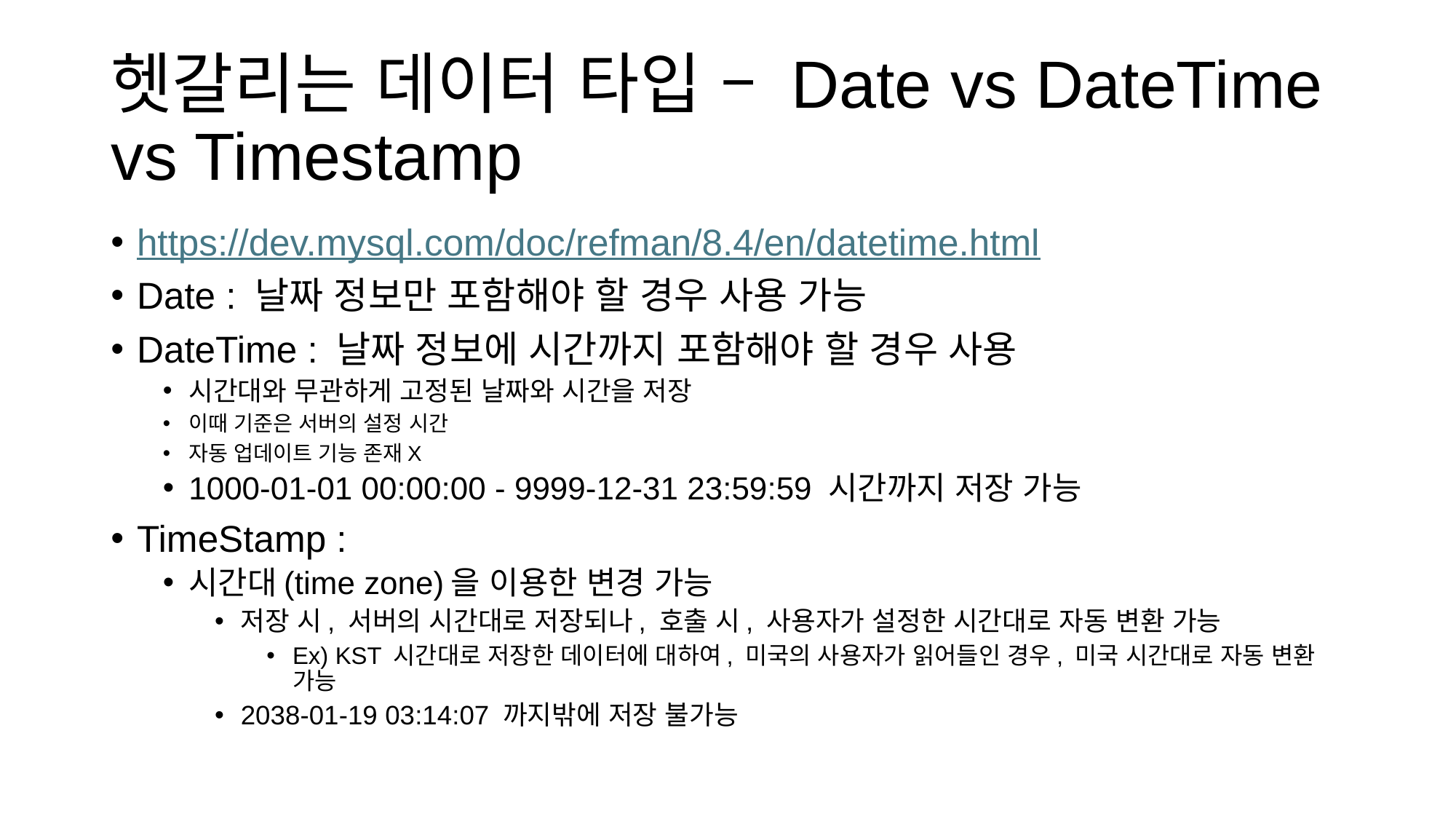

# 헷갈리는 데이터 타입 – Date vs DateTime vs Timestamp
https://dev.mysql.com/doc/refman/8.4/en/datetime.html
Date : 날짜 정보만 포함해야 할 경우 사용 가능
DateTime : 날짜 정보에 시간까지 포함해야 할 경우 사용
시간대와 무관하게 고정된 날짜와 시간을 저장
이때 기준은 서버의 설정 시간
자동 업데이트 기능 존재X
1000-01-01 00:00:00 - 9999-12-31 23:59:59 시간까지 저장 가능
TimeStamp :
시간대(time zone)을 이용한 변경 가능
저장 시, 서버의 시간대로 저장되나, 호출 시, 사용자가 설정한 시간대로 자동 변환 가능
Ex) KST 시간대로 저장한 데이터에 대하여, 미국의 사용자가 읽어들인 경우, 미국 시간대로 자동 변환 가능
2038-01-19 03:14:07 까지밖에 저장 불가능